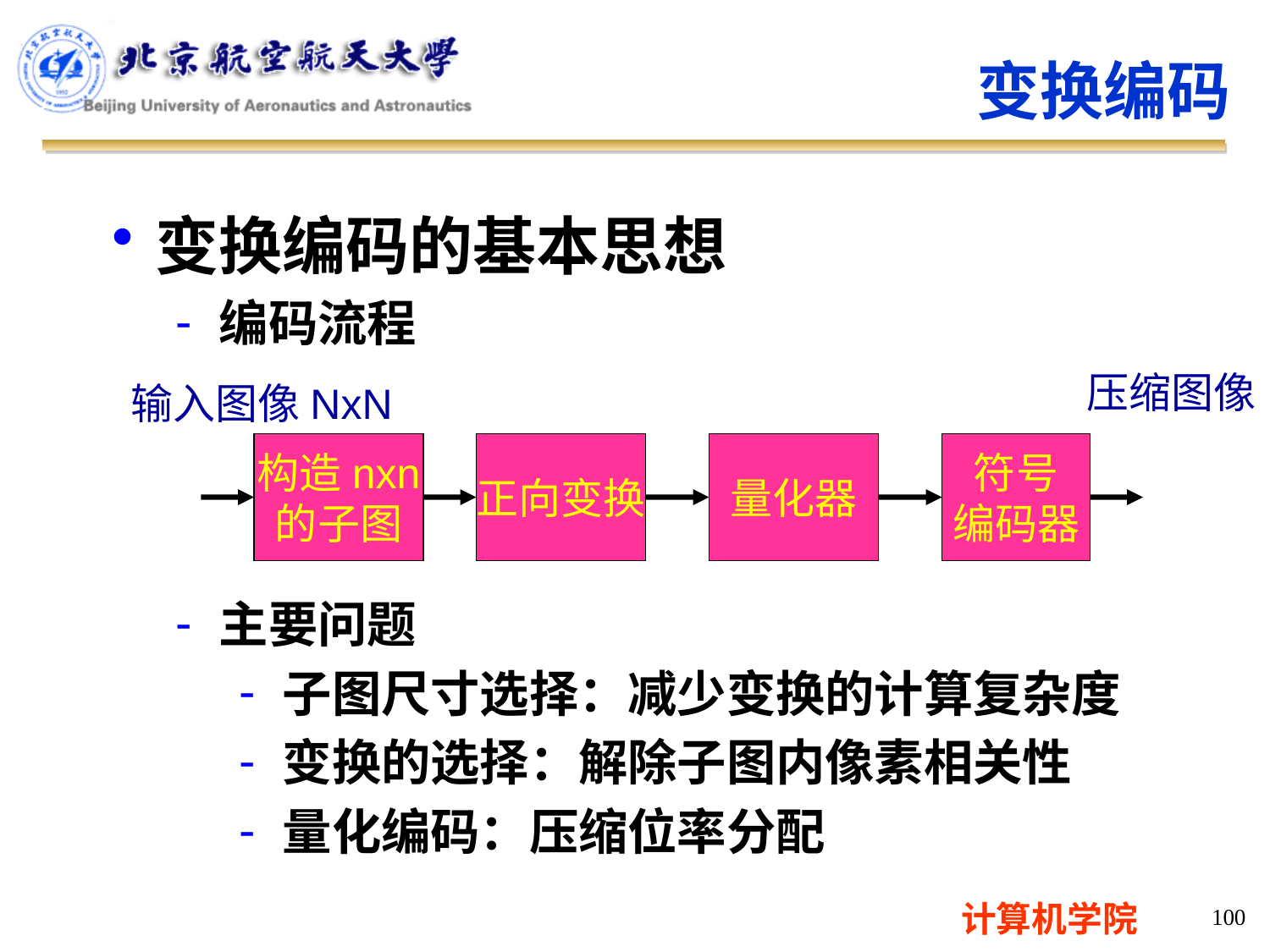

变换编码
变换编码的基本思想
编码流程

主要问题
子图尺寸选择：减少变换的计算复杂度
变换的选择：解除子图内像素相关性
量化编码：压缩位率分配
压缩图像
输入图像NxN
构造nxn
的子图
正向变换
量化器
符号
编码器

100